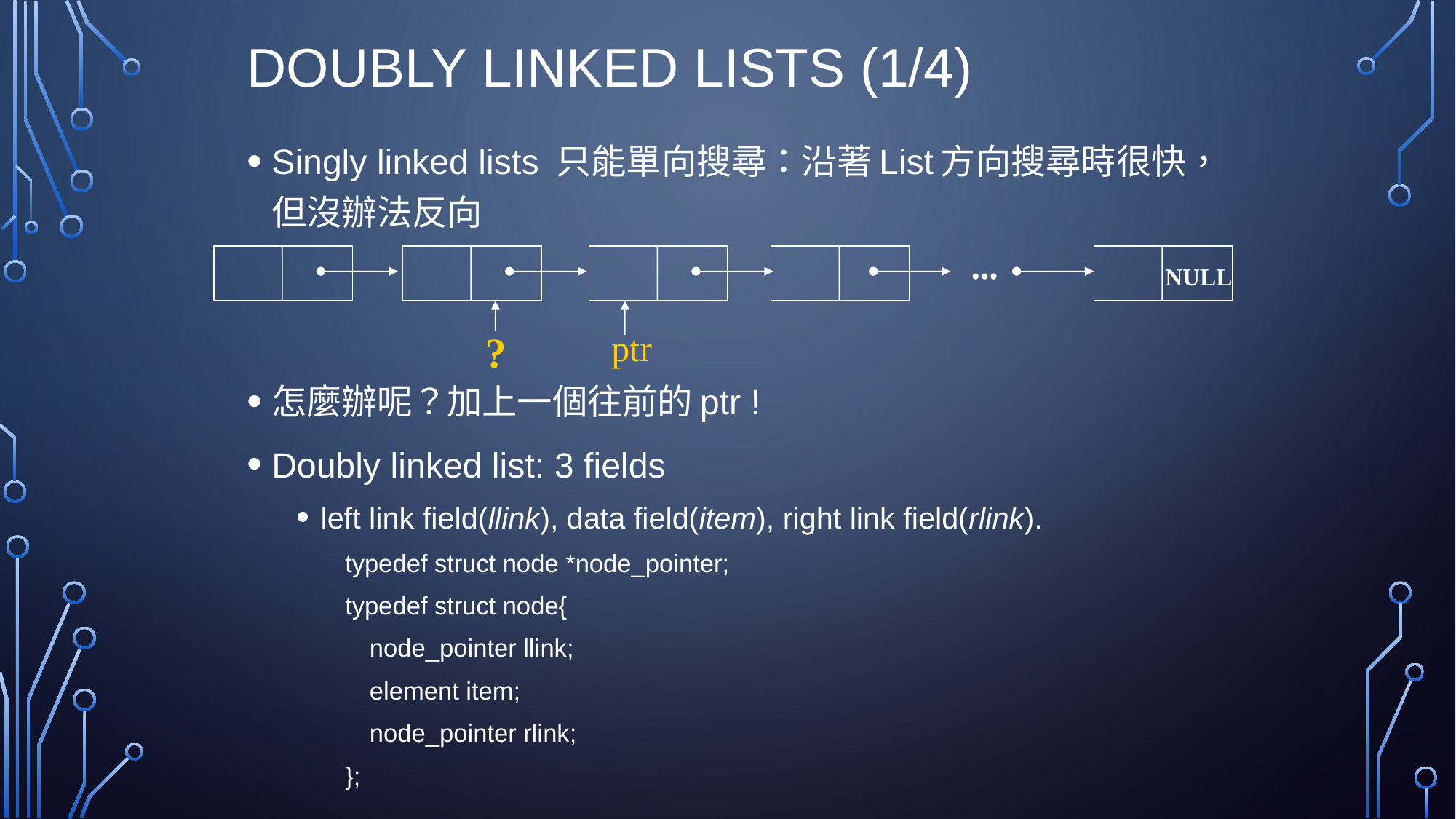

# Doubly Linked Lists (1/4)
Singly linked lists 只能單向搜尋：沿著List方向搜尋時很快，但沒辦法反向

怎麼辦呢？加上一個往前的ptr !
Doubly linked list: 3 fields
left link field(llink), data field(item), right link field(rlink).
typedef struct node *node_pointer;
typedef struct node{
	node_pointer llink;
	element item;
	node_pointer rlink;
};
...

NULL

ptr
?